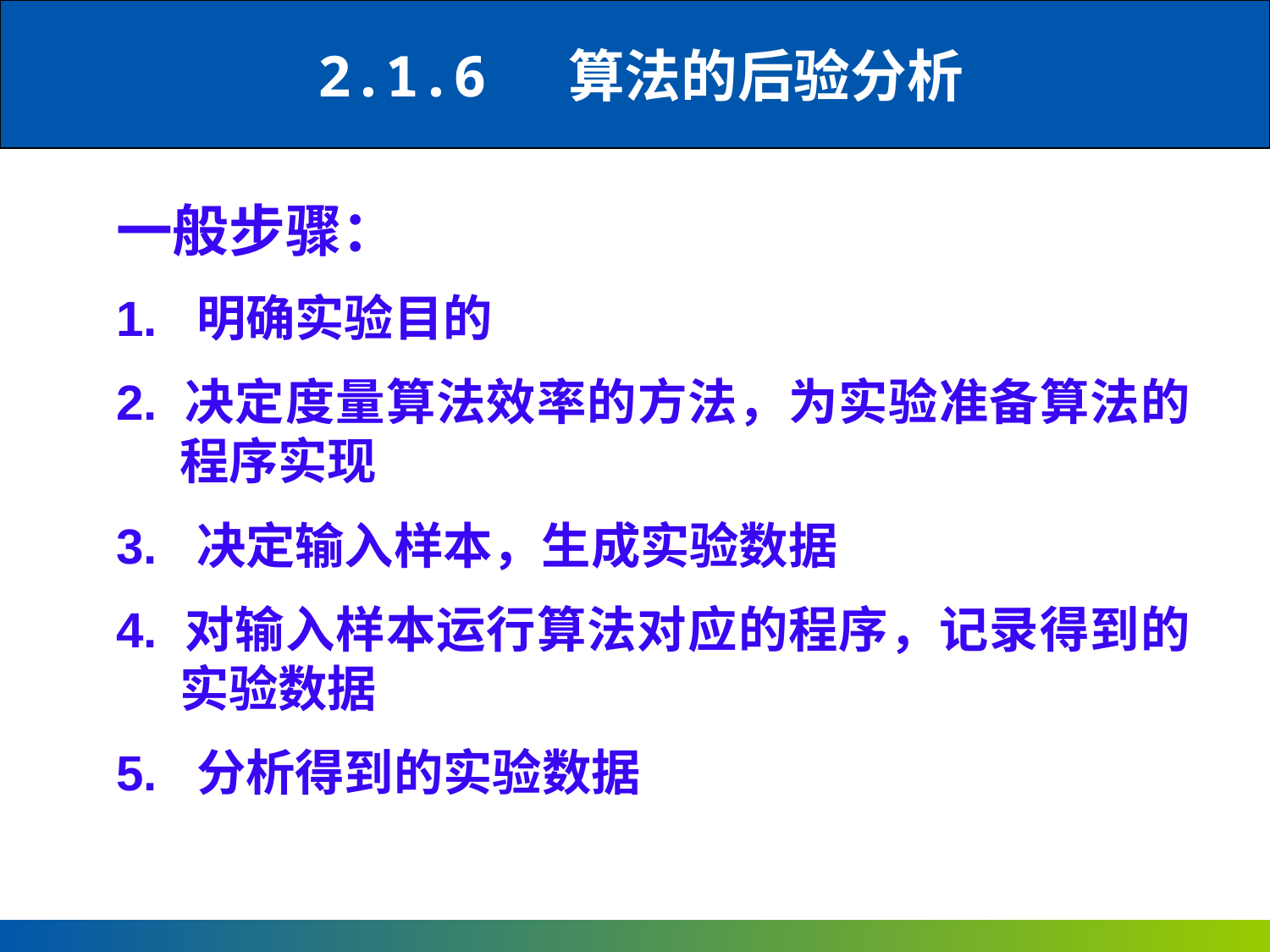

2.1.6  算法的后验分析
一般步骤：
1.  明确实验目的
2. 决定度量算法效率的方法，为实验准备算法的程序实现
3.  决定输入样本，生成实验数据
4. 对输入样本运行算法对应的程序，记录得到的实验数据
5.  分析得到的实验数据